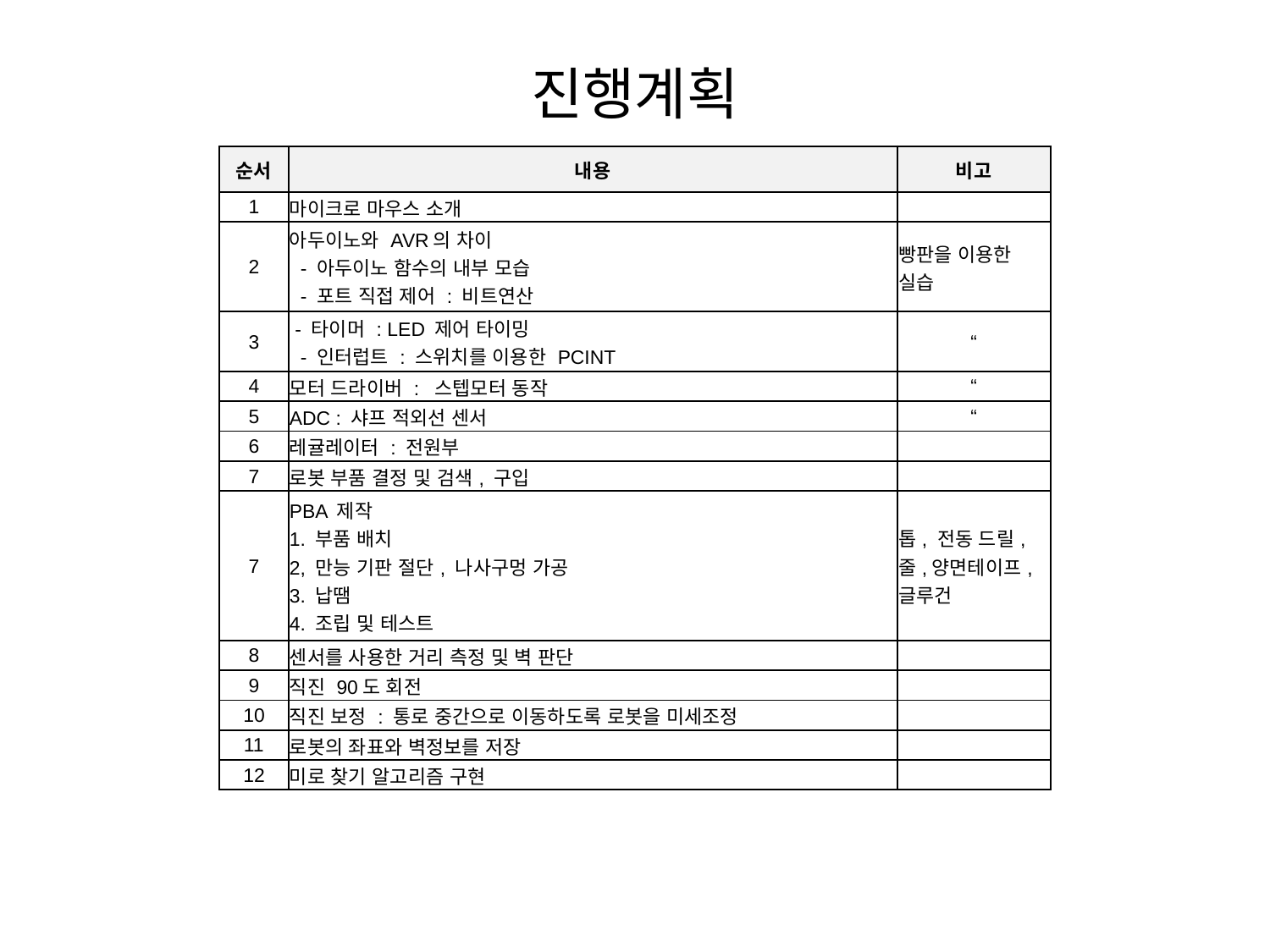

# 진행계획
| 순서 | 내용 | 비고 |
| --- | --- | --- |
| 1 | 마이크로 마우스 소개 |  |
| 2 | 아두이노와 AVR의 차이 - 아두이노 함수의 내부 모습 - 포트 직접 제어 : 비트연산 | 빵판을 이용한 실습 |
| 3 | - 타이머 : LED 제어 타이밍 - 인터럽트 : 스위치를 이용한 PCINT | “ |
| 4 | 모터 드라이버 : 스텝모터 동작 | “ |
| 5 | ADC : 샤프 적외선 센서 | “ |
| 6 | 레귤레이터 : 전원부 |  |
| 7 | 로봇 부품 결정 및 검색, 구입 |  |
| 7 | PBA 제작 1. 부품 배치 2, 만능 기판 절단, 나사구멍 가공 3. 납땜 4. 조립 및 테스트 | 톱, 전동 드릴, 줄,양면테이프, 글루건 |
| 8 | 센서를 사용한 거리 측정 및 벽 판단 |  |
| 9 | 직진 90도 회전 |  |
| 10 | 직진 보정 : 통로 중간으로 이동하도록 로봇을 미세조정 |  |
| 11 | 로봇의 좌표와 벽정보를 저장 |  |
| 12 | 미로 찾기 알고리즘 구현 |  |